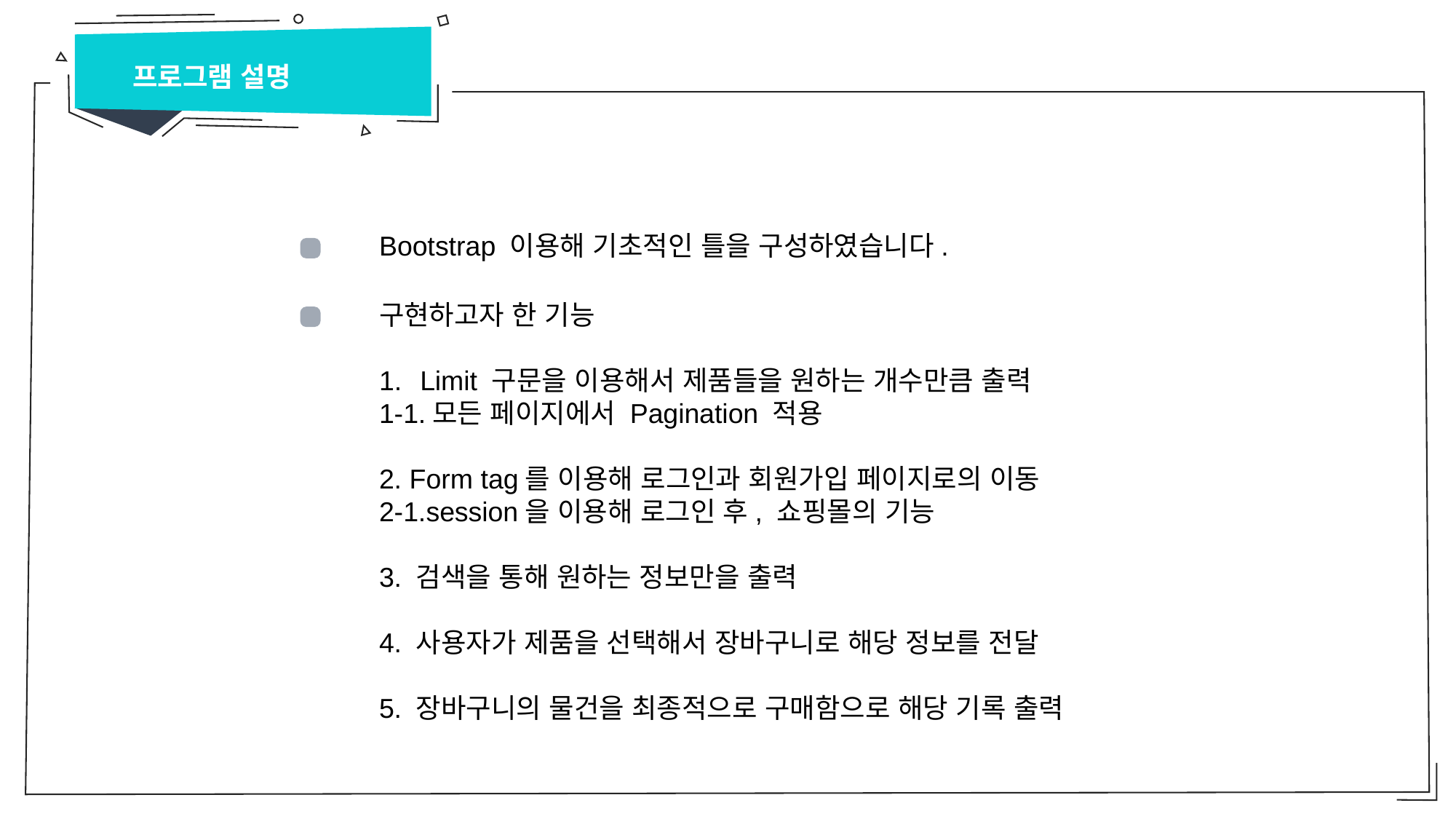

프로그램 설명

Bootstrap 이용해 기초적인 틀을 구성하였습니다.

구현하고자 한 기능

Limit 구문을 이용해서 제품들을 원하는 개수만큼 출력
1-1.모든 페이지에서 Pagination 적용

2. Form tag를 이용해 로그인과 회원가입 페이지로의 이동
2-1.session을 이용해 로그인 후, 쇼핑몰의 기능

3. 검색을 통해 원하는 정보만을 출력

4. 사용자가 제품을 선택해서 장바구니로 해당 정보를 전달

5. 장바구니의 물건을 최종적으로 구매함으로 해당 기록 출력